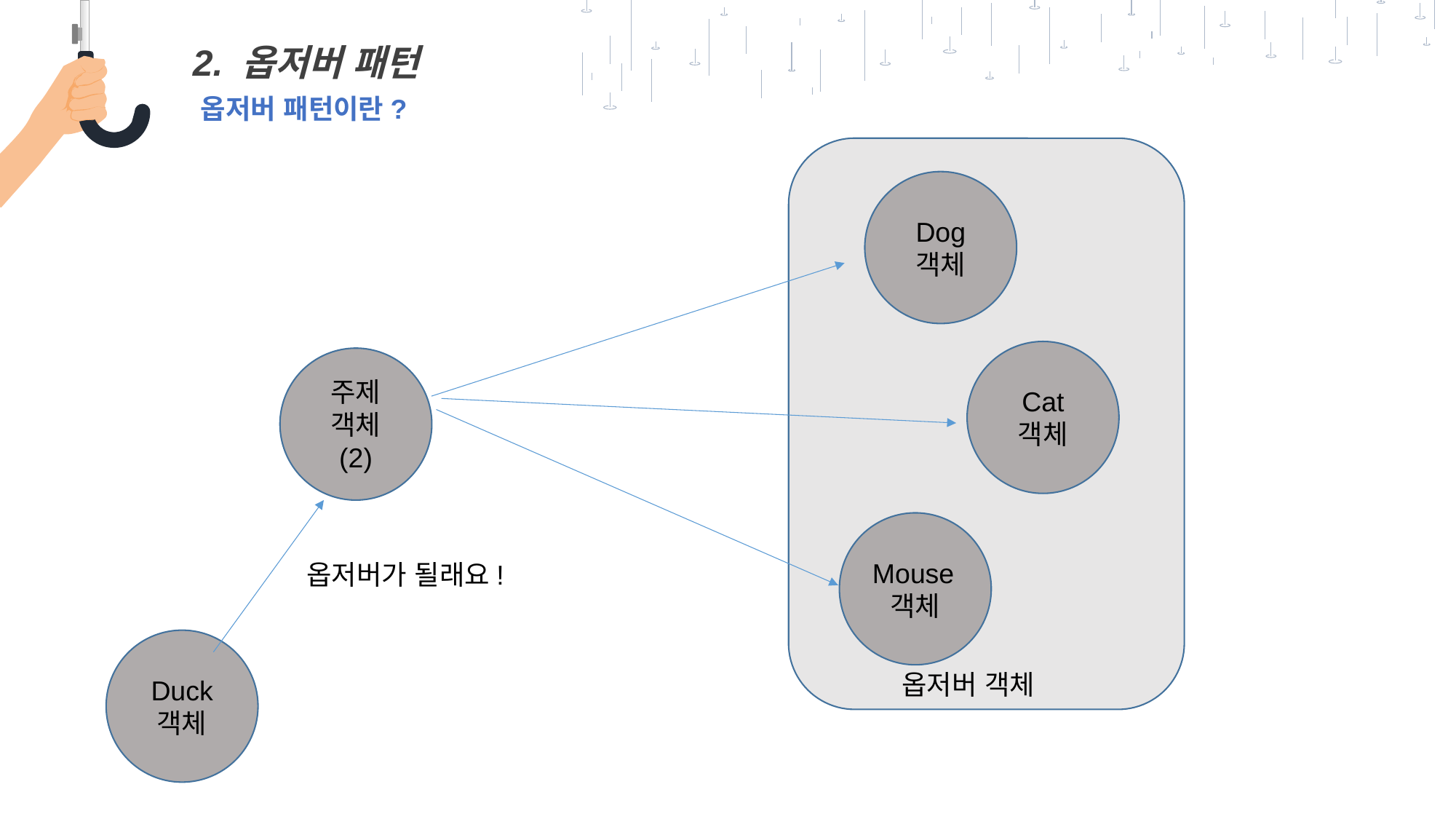

2. 옵저버 패턴
옵저버 패턴이란?

Dog
객체
Cat
객체
주제 객체
(2)
Mouse객체
옵저버가 될래요!
Duck
객체
옵저버 객체